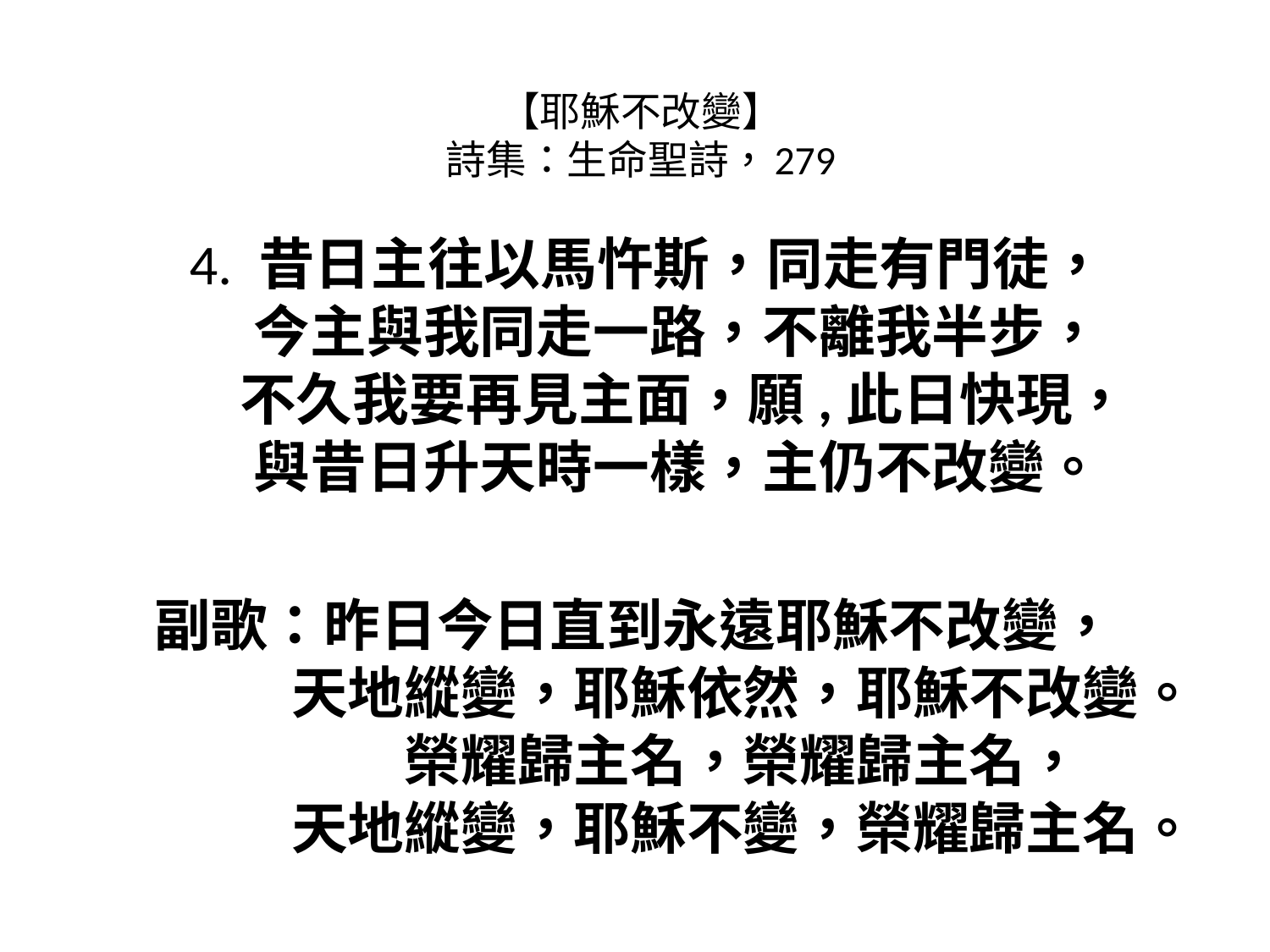

# 【耶穌不改變】 詩集：生命聖詩，279
  4. 昔日主往以馬忤斯，同走有門徒，
   今主與我同走一路，不離我半步，
    不久我要再見主面，願,此日快現，
   與昔日升天時一樣，主仍不改變。

副歌：昨日今日直到永遠耶穌不改變，
　　　天地縱變，耶穌依然，耶穌不改變。
　　　榮耀歸主名，榮耀歸主名，
　　　天地縱變，耶穌不變，榮耀歸主名。